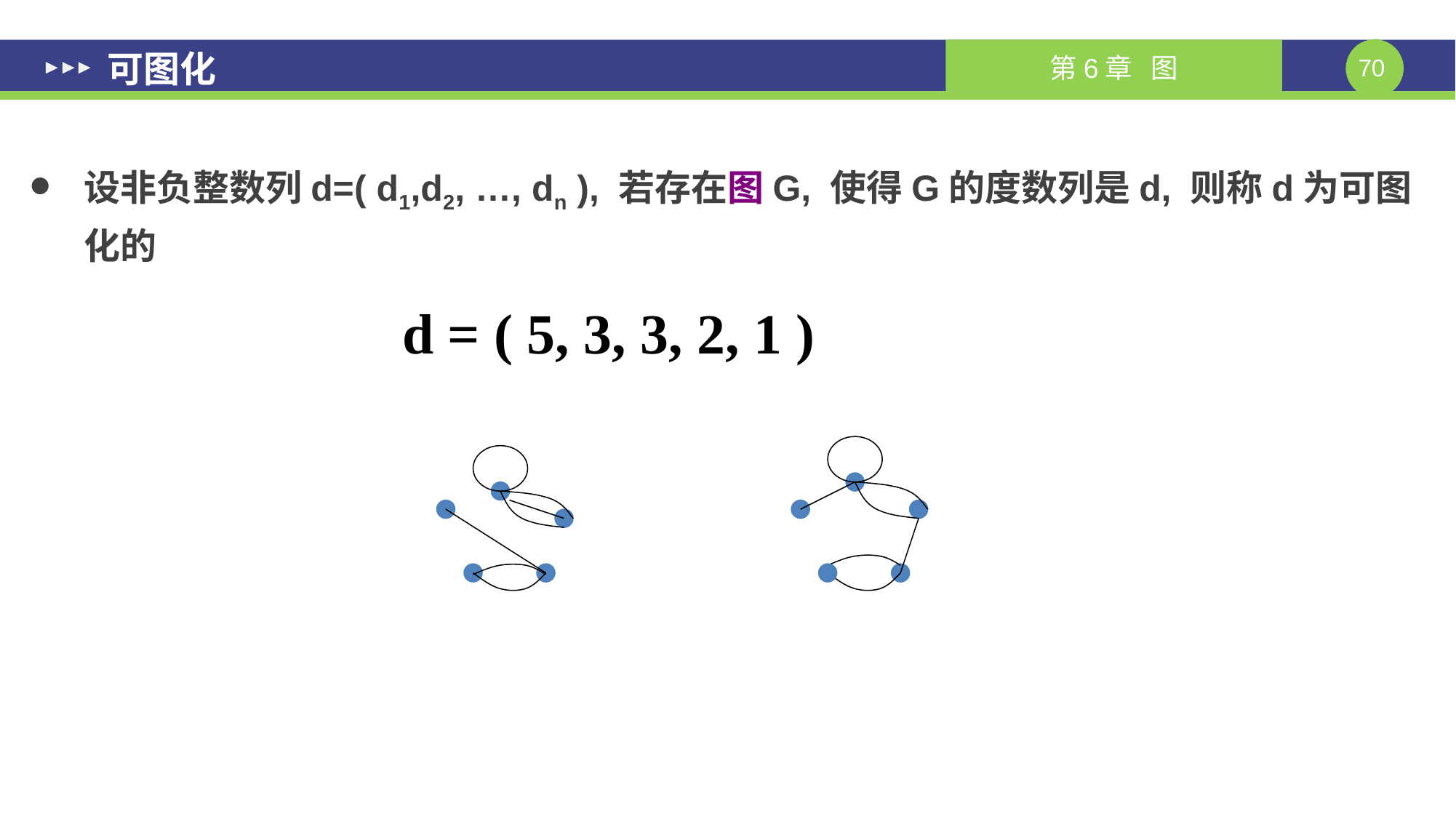

# 可图化
设非负整数列d=( d1,d2, …, dn ), 若存在图G, 使得G的度数列是d, 则称d为可图化的
d = ( 5, 3, 3, 2, 1 )